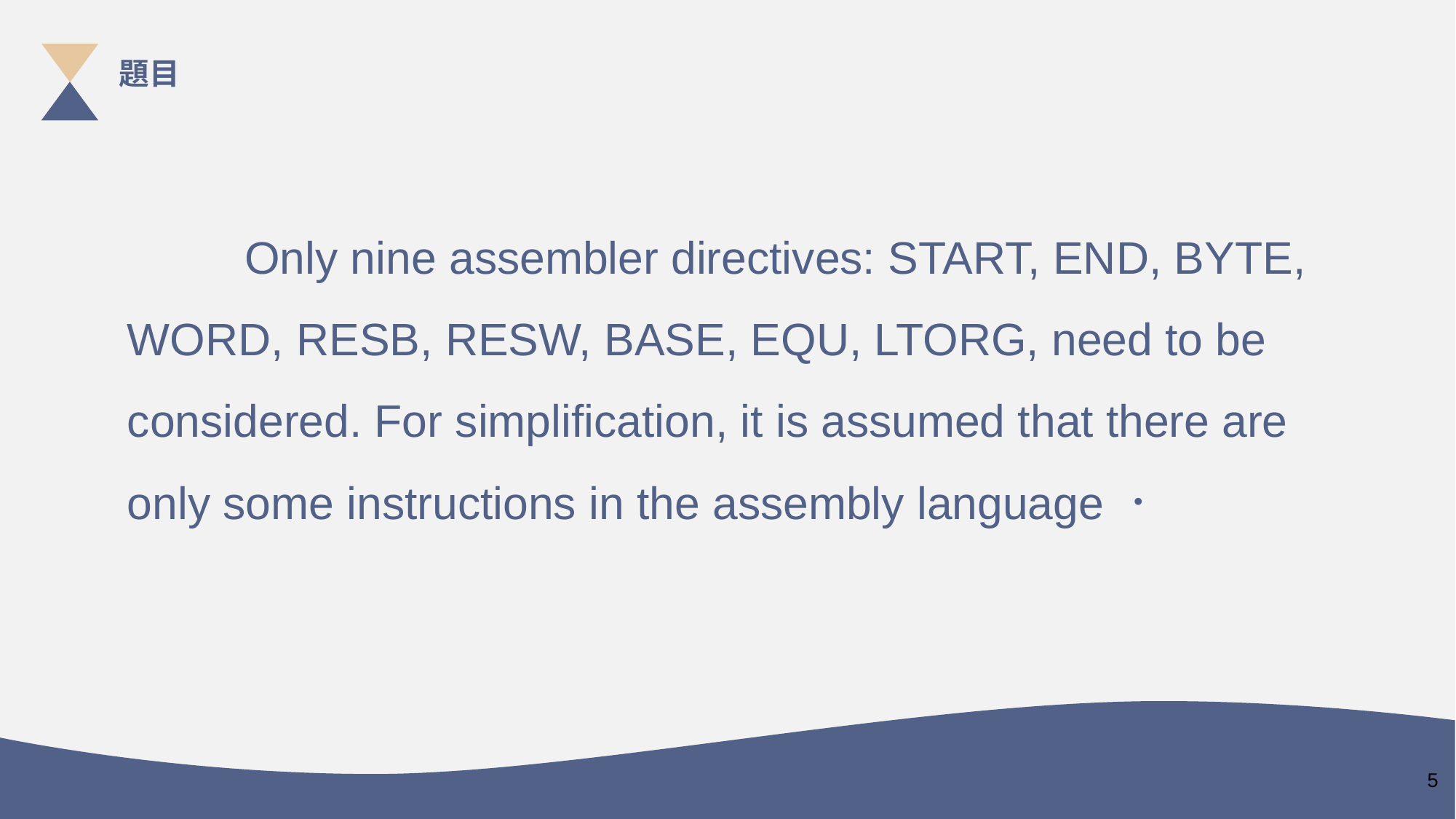

題目
     Only nine assembler directives: START, END, BYTE, WORD, RESB, RESW, BASE, EQU, LTORG, need to be considered. For simplification, it is assumed that there are only some instructions in the assembly language．

5